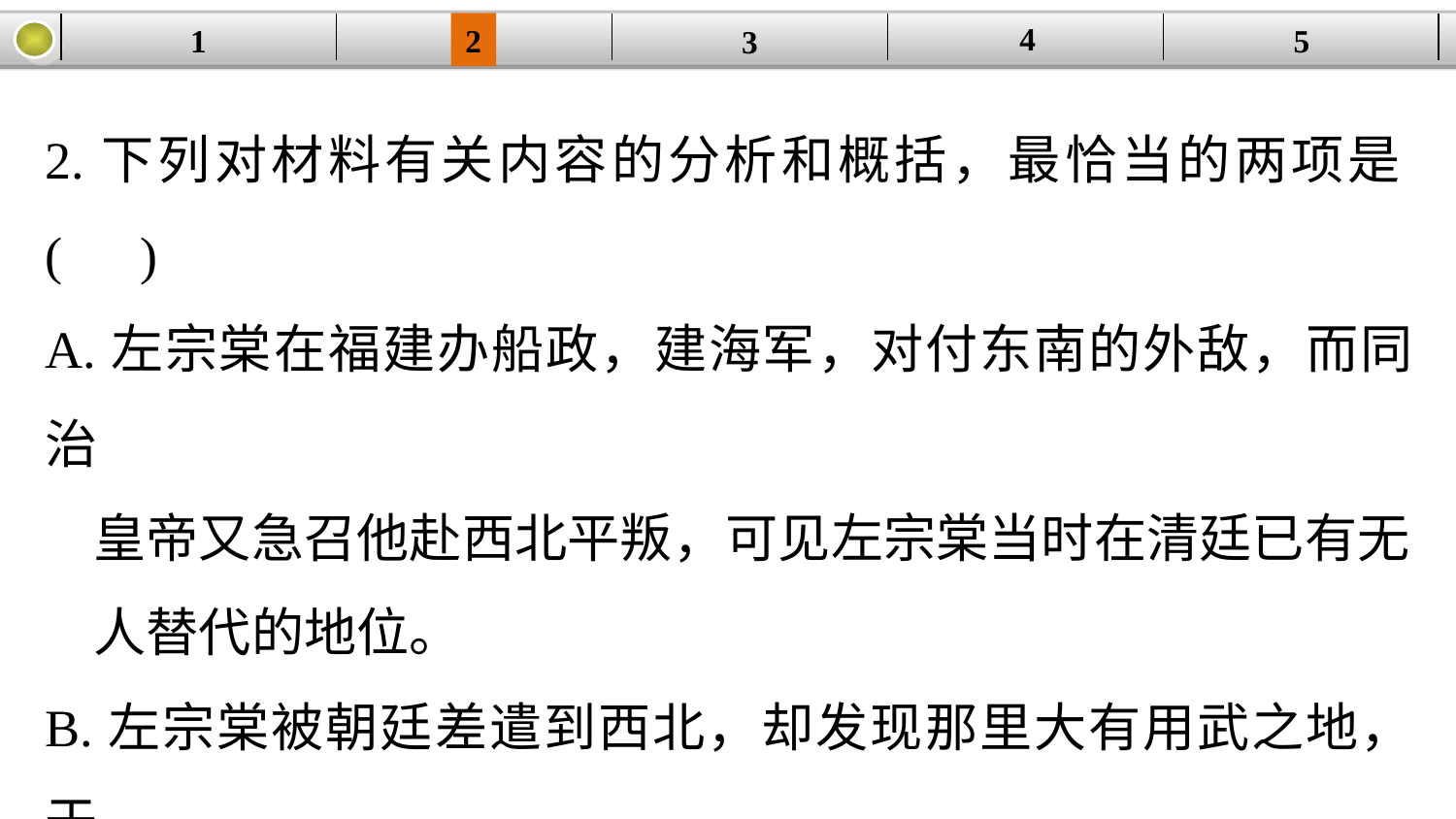

4

1
2
5
|  |  |  |  |  |
| --- | --- | --- | --- | --- |
3

2.下列对材料有关内容的分析和概括，最恰当的两项是(　)
A.左宗棠在福建办船政，建海军，对付东南的外敌，而同治
   皇帝又急召他赴西北平叛，可见左宗棠当时在清廷已有无
   人替代的地位。
B.左宗棠被朝廷差遣到西北，却发现那里大有用武之地，于
   是在政治、军事上颇有建树，在其他很多方面成就也都
   不凡。